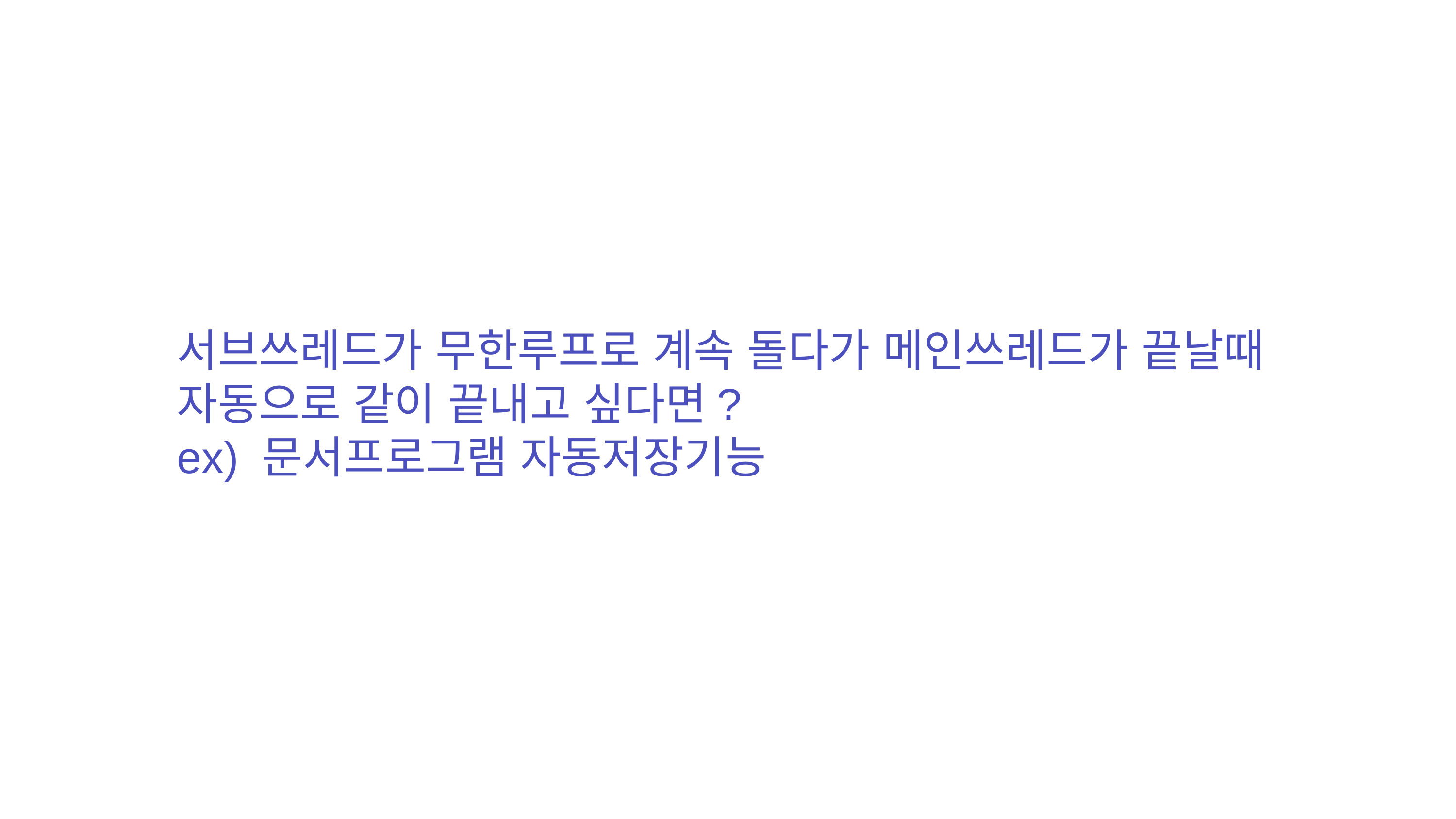

서브쓰레드가 무한루프로 계속 돌다가 메인쓰레드가 끝날때 자동으로 같이 끝내고 싶다면?
ex) 문서프로그램 자동저장기능